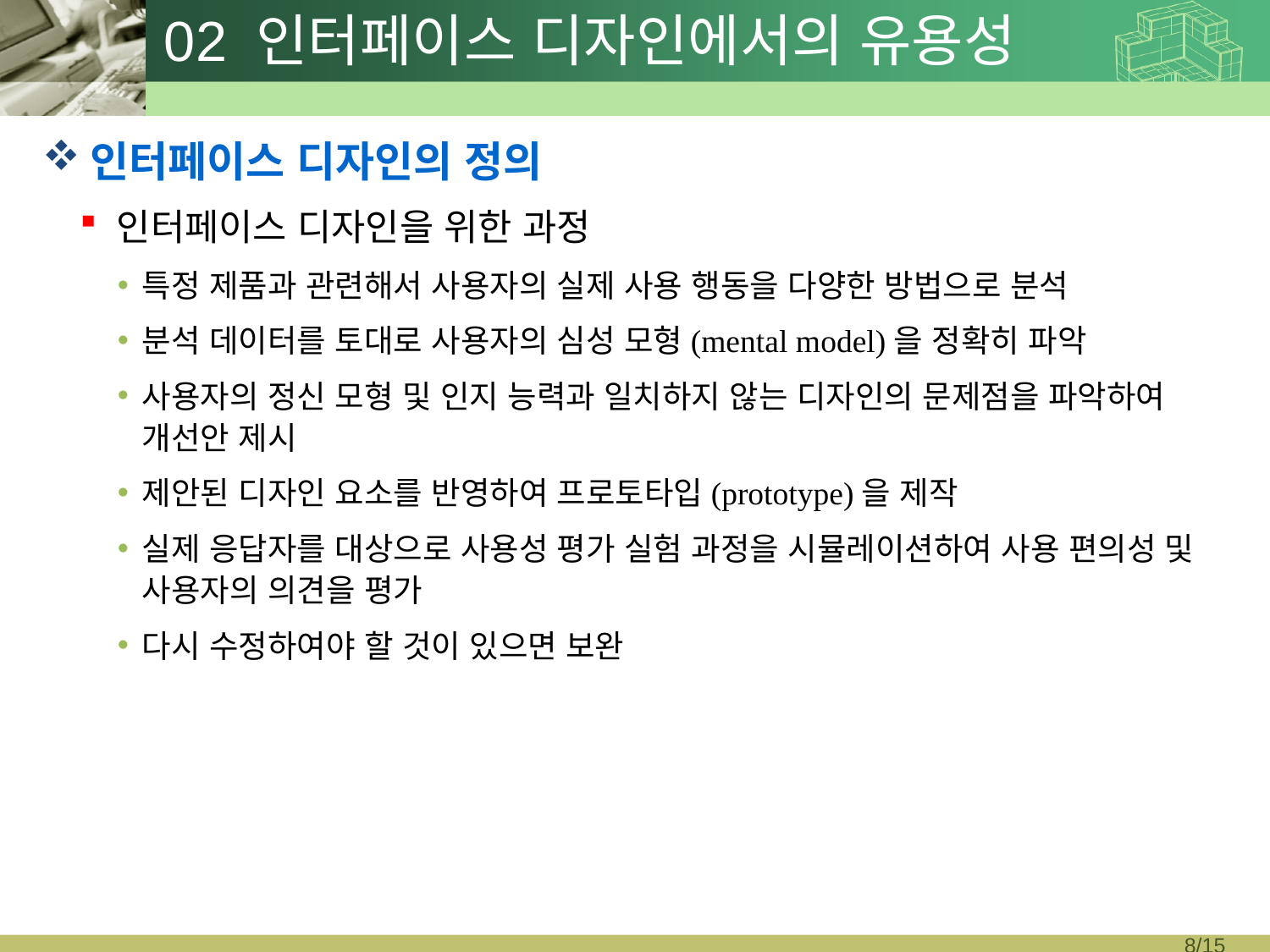

# 02 인터페이스 디자인에서의 유용성
인터페이스 디자인의 정의
인터페이스 디자인을 위한 과정
특정 제품과 관련해서 사용자의 실제 사용 행동을 다양한 방법으로 분석
분석 데이터를 토대로 사용자의 심성 모형(mental model)을 정확히 파악
사용자의 정신 모형 및 인지 능력과 일치하지 않는 디자인의 문제점을 파악하여 개선안 제시
제안된 디자인 요소를 반영하여 프로토타입(prototype)을 제작
실제 응답자를 대상으로 사용성 평가 실험 과정을 시뮬레이션하여 사용 편의성 및 사용자의 의견을 평가
다시 수정하여야 할 것이 있으면 보완